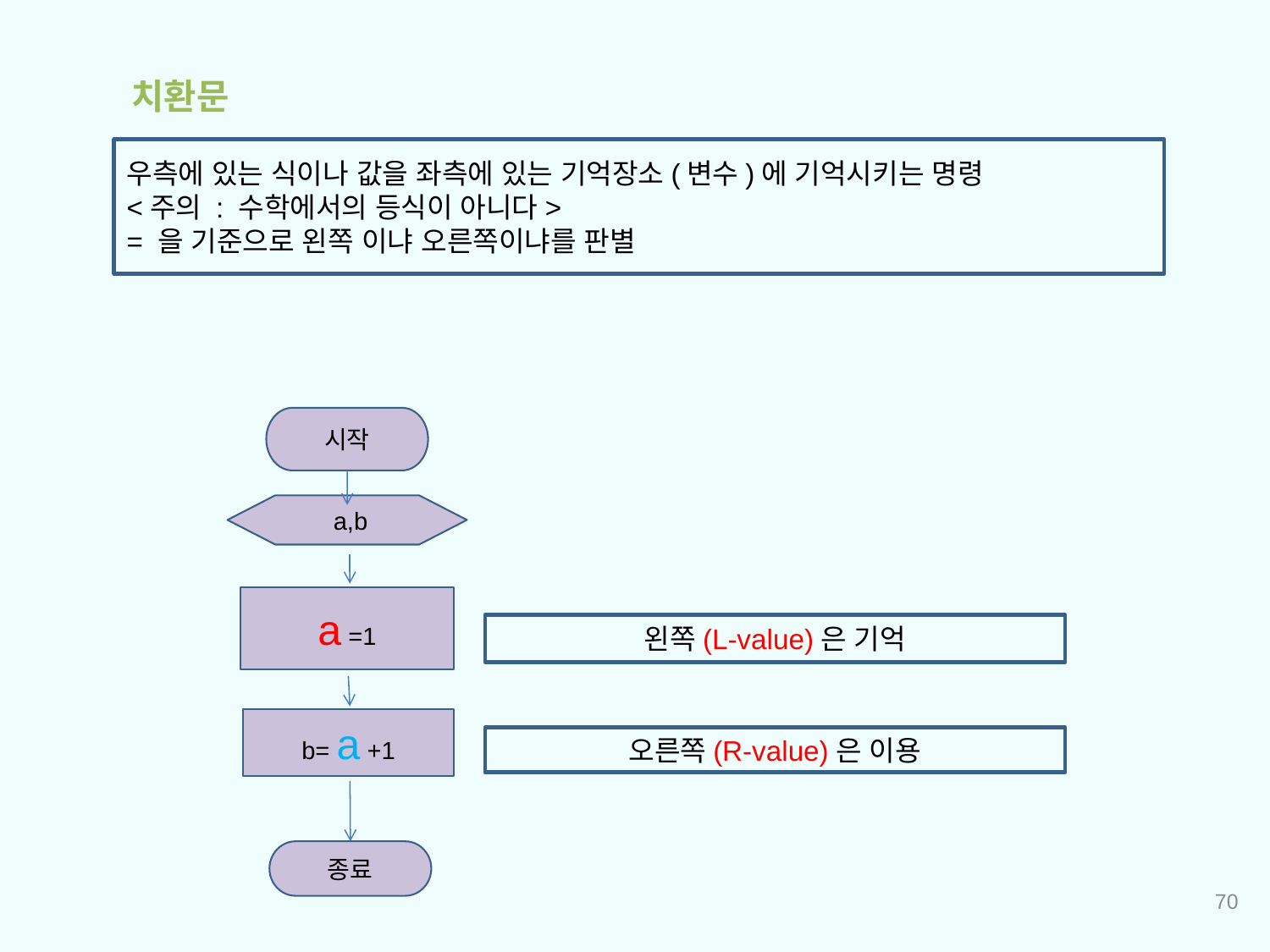

치환문
우측에 있는 식이나 값을 좌측에 있는 기억장소(변수)에 기억시키는 명령
<주의 : 수학에서의 등식이 아니다>
= 을 기준으로 왼쪽 이냐 오른쪽이냐를 판별
시작
 a,b
a =1
왼쪽(L-value)은 기억
b= a +1
오른쪽(R-value)은 이용
종료
70